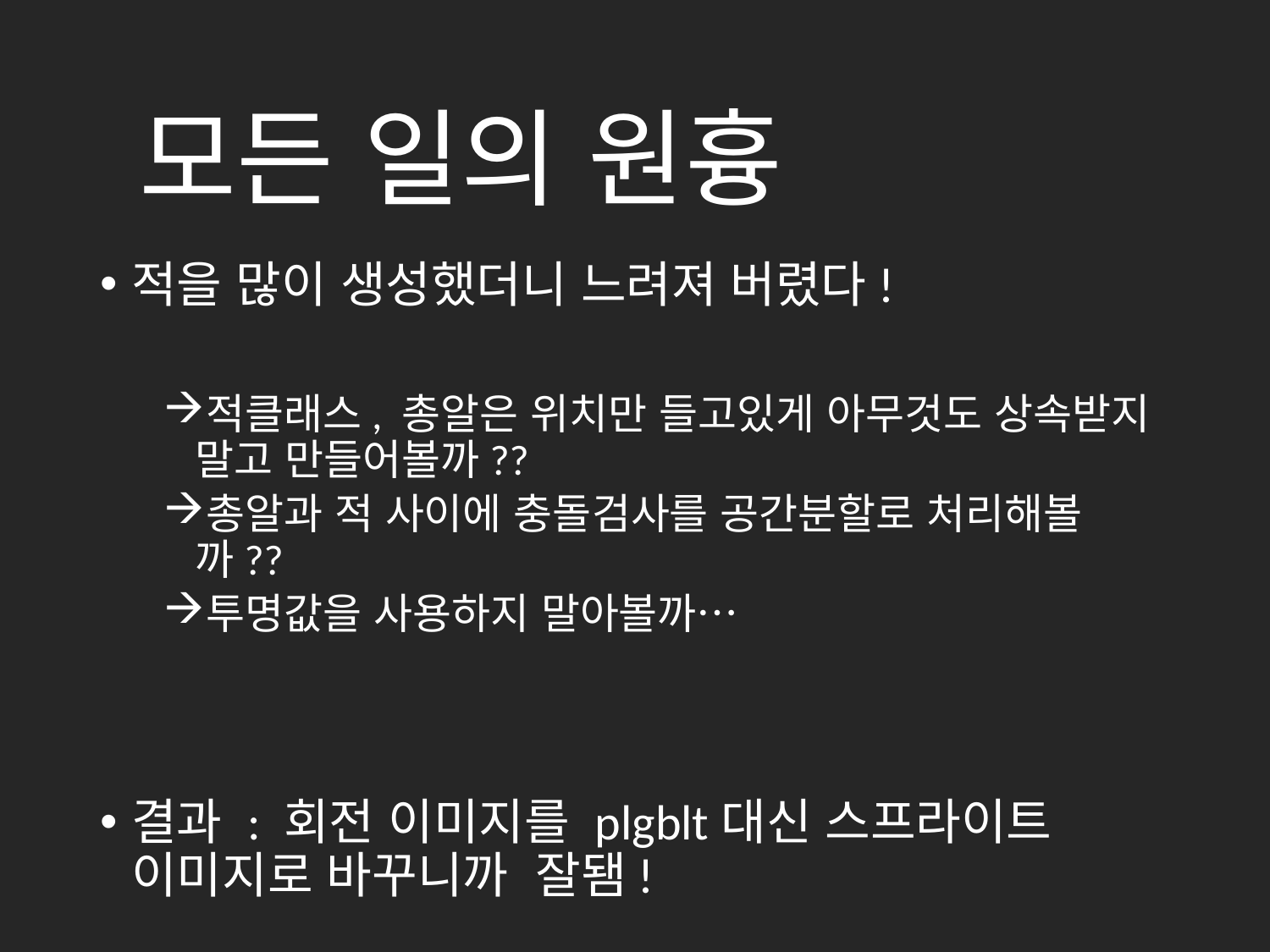

모든 일의 원흉
적을 많이 생성했더니 느려져 버렸다!

적클래스, 총알은 위치만 들고있게 아무것도 상속받지 말고 만들어볼까??
총알과 적 사이에 충돌검사를 공간분할로 처리해볼까??
투명값을 사용하지 말아볼까…

결과 : 회전 이미지를 plgblt대신 스프라이트 이미지로 바꾸니까  잘됌!